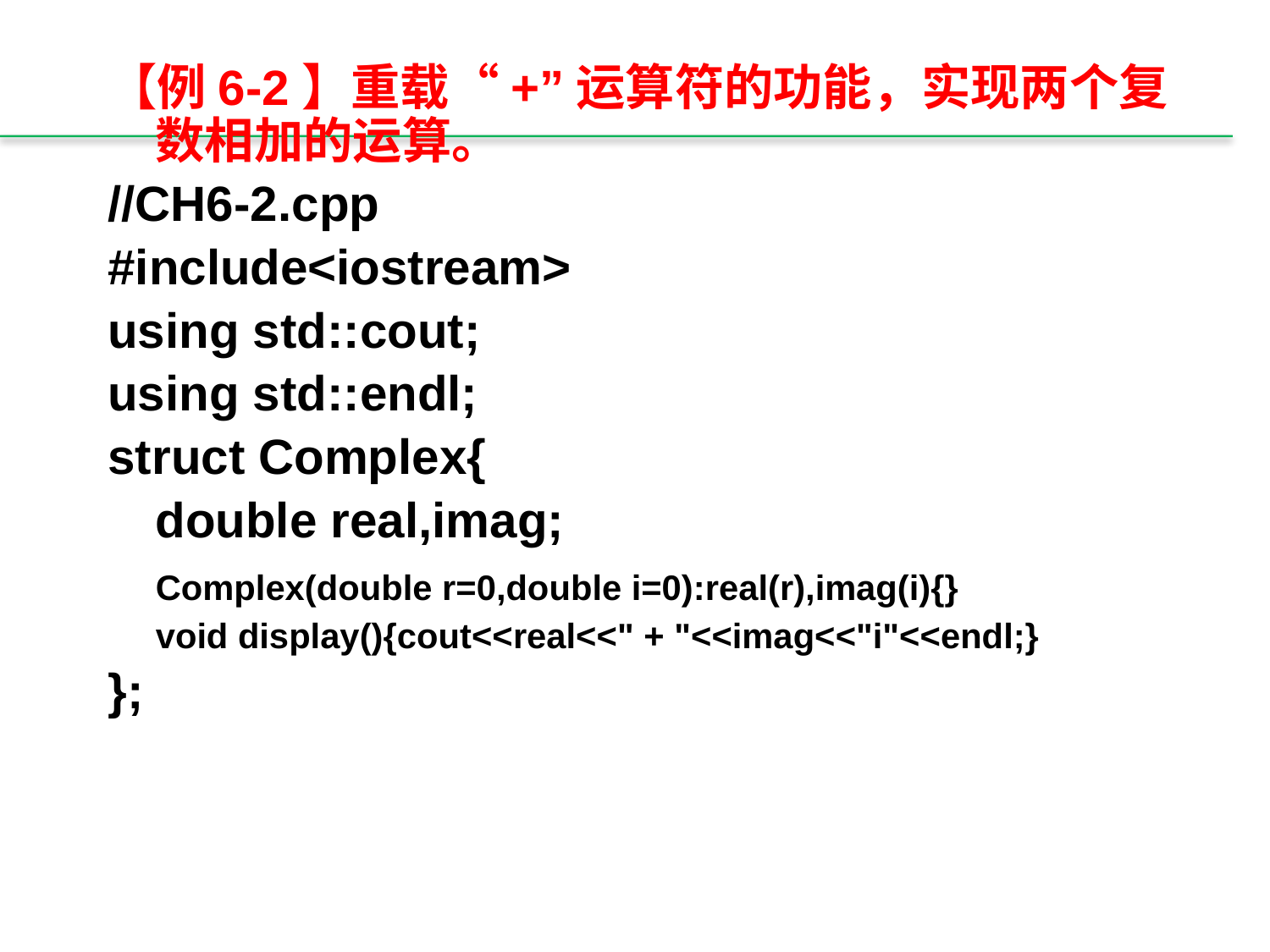

【例6-2】重载“+”运算符的功能，实现两个复数相加的运算。
//CH6-2.cpp
#include<iostream>
using std::cout;
using std::endl;
struct Complex{
	double real,imag;
	Complex(double r=0,double i=0):real(r),imag(i){}
	void display(){cout<<real<<" + "<<imag<<"i"<<endl;}
};